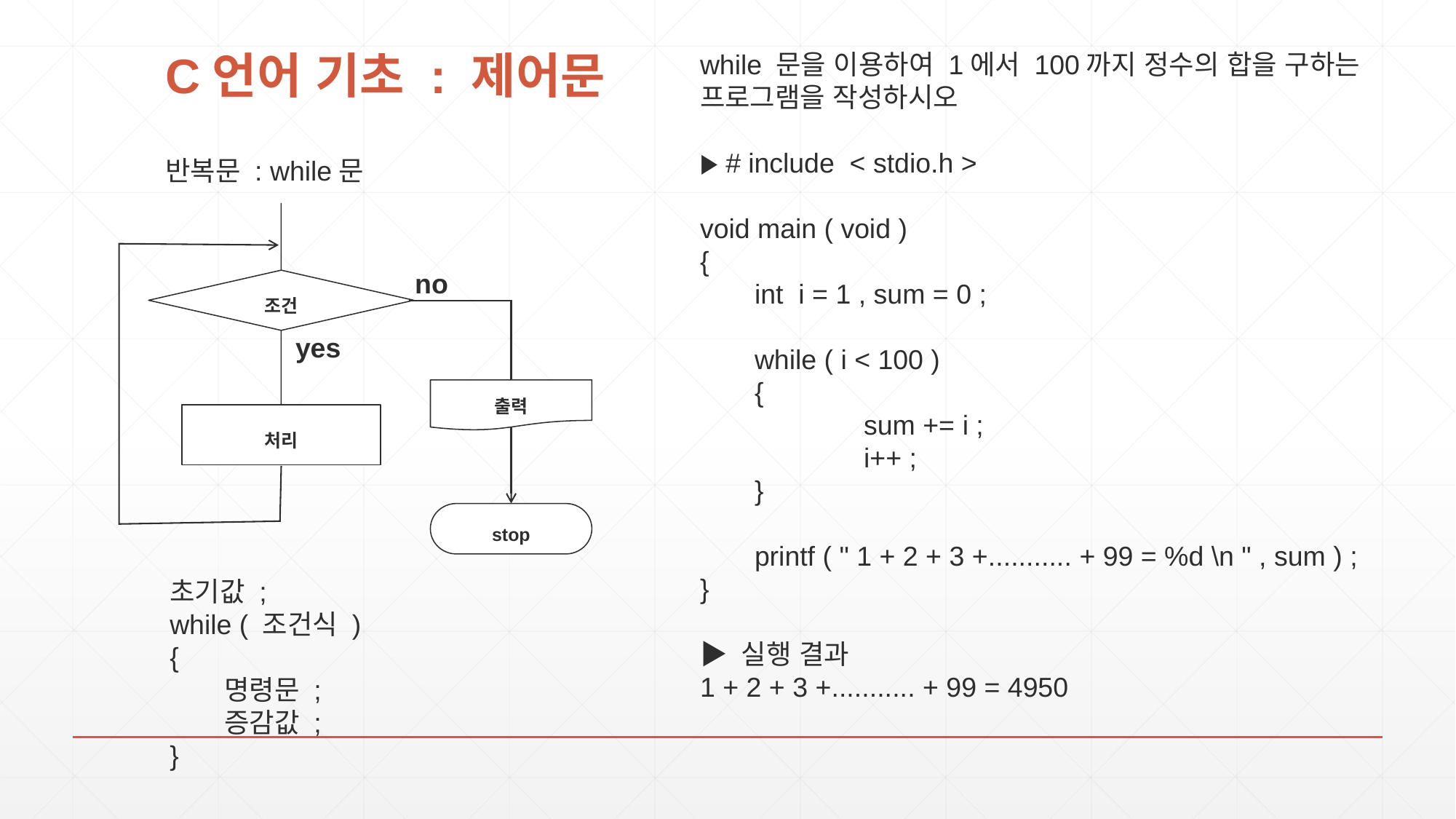

# C언어 기초 : 제어문
while 문을 이용하여 1에서 100까지 정수의 합을 구하는 프로그램을 작성하시오

▶ # include  < stdio.h >

void main ( void )
{
int  i = 1 , sum = 0 ;

while ( i < 100 )
{
	sum += i ;
	i++ ;
}

printf ( " 1 + 2 + 3 +........... + 99 = %d \n " , sum ) ;
}

▶ 실행 결과
1 + 2 + 3 +........... + 99 = 4950
반복문 : while문

no
조건

yes
출력
처리
stop
초기값 ;
while ( 조건식 )
{
명령문 ;
증감값 ;
}